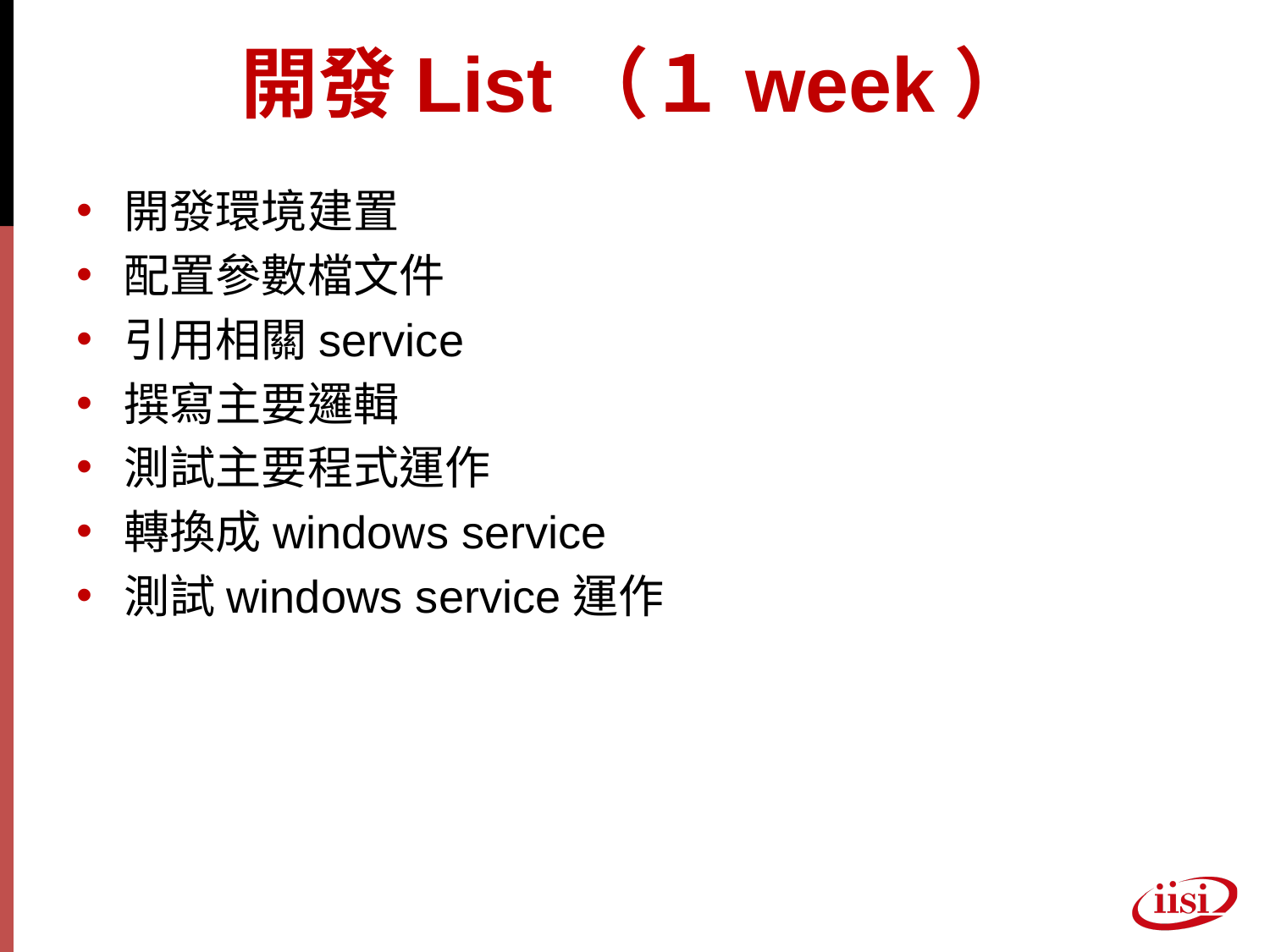

# 開發List（１week）
開發環境建置
配置參數檔文件
引用相關service
撰寫主要邏輯
測試主要程式運作
轉換成windows service
測試windows service運作